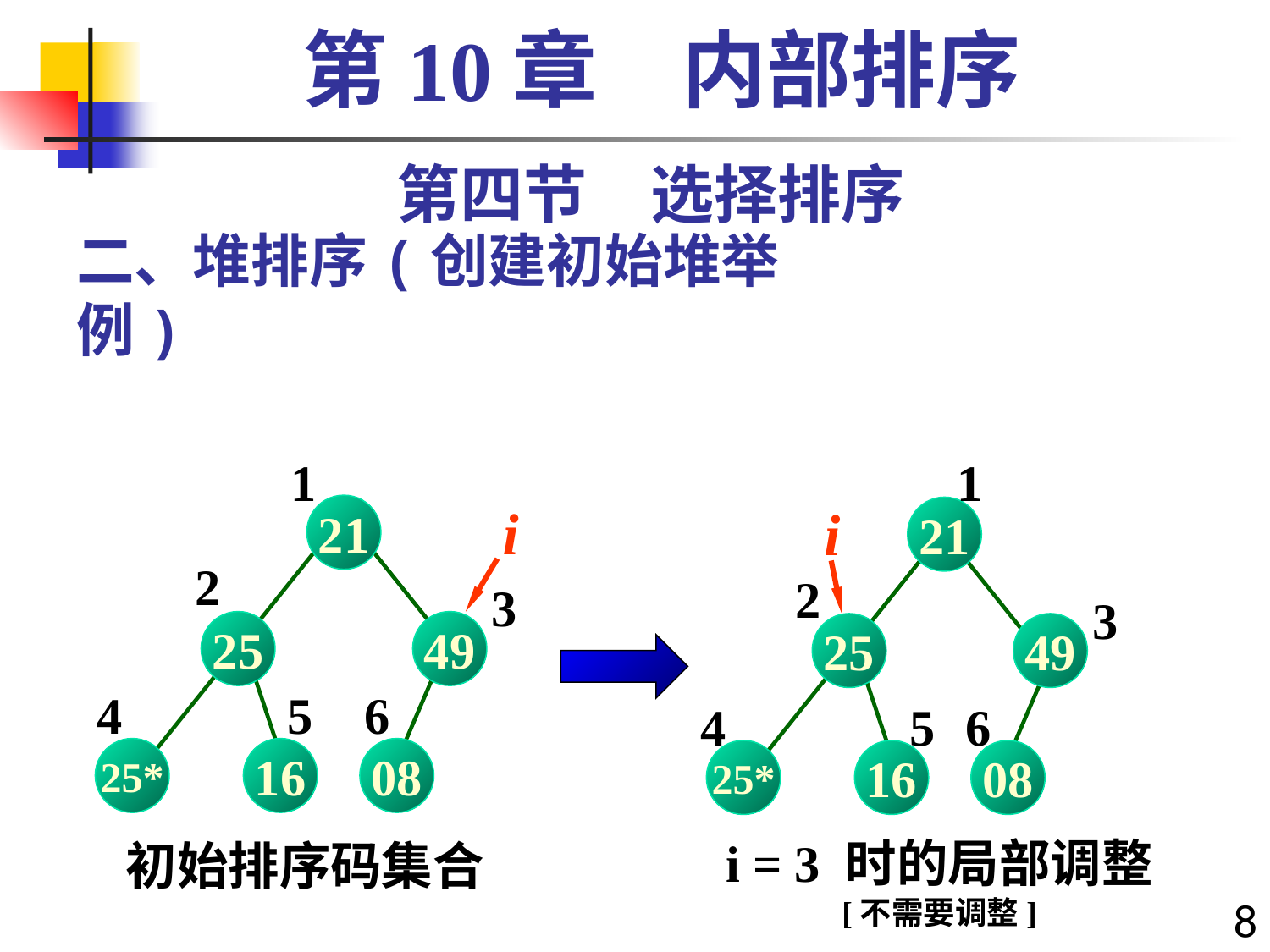

第10章　内部排序
第四节　选择排序
# 二、堆排序(创建初始堆举例)
1
i
21

2

3
25
49

4
5
6
25*
16
08
1
i
21

2

3
25
49

4
5
6
25*
16
08

i = 3 时的局部调整
[不需要调整]
初始排序码集合
8